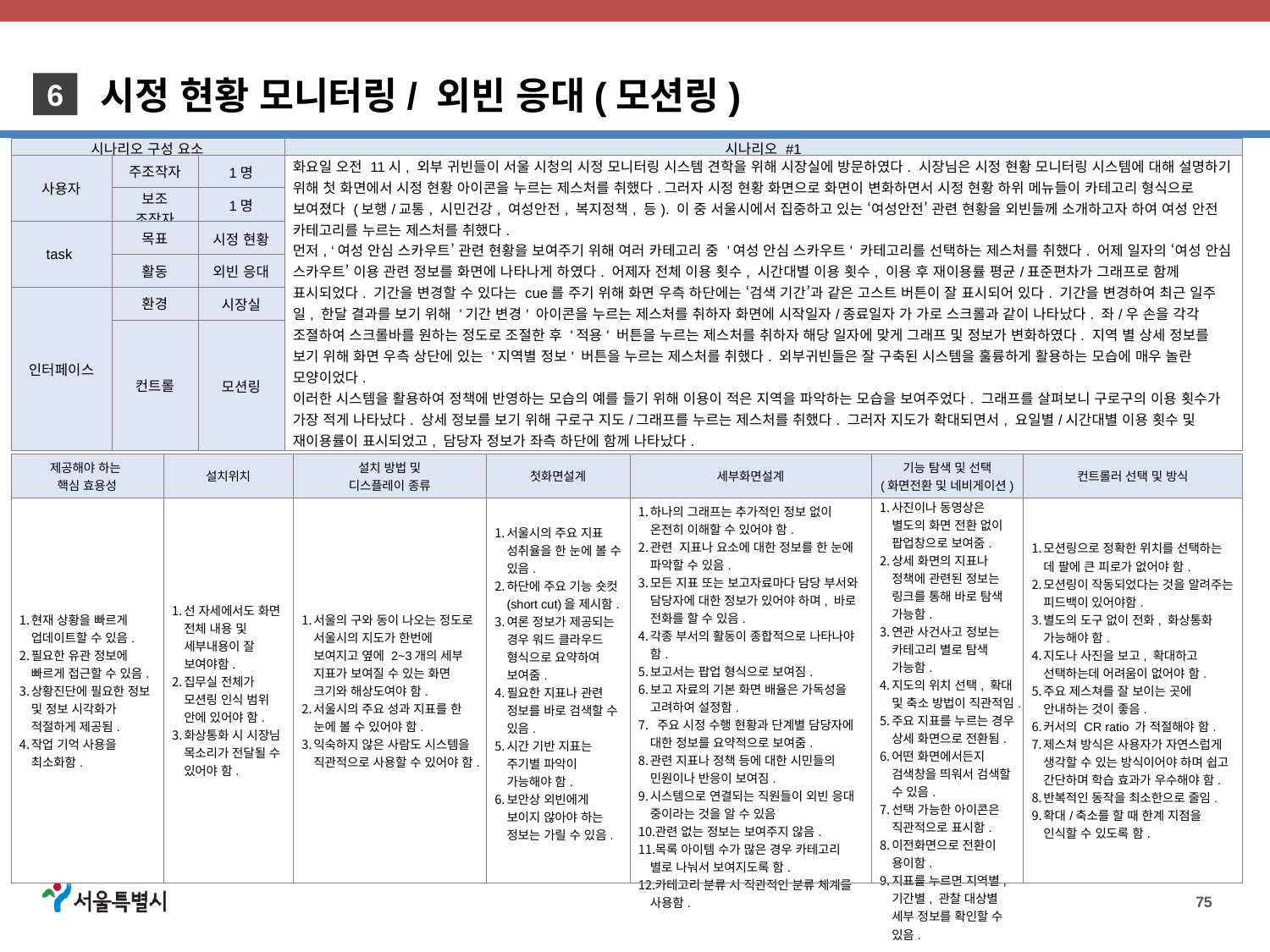

시정 현황 모니터링/ 외빈 응대(모션링)
6
| 시나리오 구성 요소 |  |  | 시나리오 #1 |
| --- | --- | --- | --- |
| 사용자 | 주조작자 | 1명 | 화요일 오전 11시, 외부 귀빈들이 서울 시청의 시정 모니터링 시스템 견학을 위해 시장실에 방문하였다. 시장님은 시정 현황 모니터링 시스템에 대해 설명하기 위해 첫 화면에서 시정 현황 아이콘을 누르는 제스처를 취했다.그러자 시정 현황 화면으로 화면이 변화하면서 시정 현황 하위 메뉴들이 카테고리 형식으로 보여졌다 (보행/교통, 시민건강, 여성안전, 복지정책, 등). 이 중 서울시에서 집중하고 있는 ‘여성안전’ 관련 현황을 외빈들께 소개하고자 하여 여성 안전 카테고리를 누르는 제스처를 취했다. 먼저, ‘여성 안심 스카우트’ 관련 현황을 보여주기 위해 여러 카테고리 중 '여성 안심 스카우트' 카테고리를 선택하는 제스처를 취했다. 어제 일자의 ‘여성 안심 스카우트’ 이용 관련 정보를 화면에 나타나게 하였다. 어제자 전체 이용 횟수, 시간대별 이용 횟수, 이용 후 재이용률 평균/표준편차가 그래프로 함께 표시되었다. 기간을 변경할 수 있다는 cue를 주기 위해 화면 우측 하단에는 ‘검색 기간’과 같은 고스트 버튼이 잘 표시되어 있다. 기간을 변경하여 최근 일주일, 한달 결과를 보기 위해 '기간 변경' 아이콘을 누르는 제스처를 취하자 화면에 시작일자/종료일자 가 가로 스크롤과 같이 나타났다. 좌/우 손을 각각 조졀하여 스크롤바를 원하는 정도로 조절한 후 '적용' 버튼을 누르는 제스처를 취하자 해당 일자에 맞게 그래프 및 정보가 변화하였다. 지역 별 상세 정보를 보기 위해 화면 우측 상단에 있는 '지역별 정보' 버튼을 누르는 제스처를 취했다. 외부귀빈들은 잘 구축된 시스템을 훌륭하게 활용하는 모습에 매우 놀란 모양이었다. 이러한 시스템을 활용하여 정책에 반영하는 모습의 예를 들기 위해 이용이 적은 지역을 파악하는 모습을 보여주었다. 그래프를 살펴보니 구로구의 이용 횟수가 가장 적게 나타났다. 상세 정보를 보기 위해 구로구 지도/그래프를 누르는 제스처를 취했다. 그러자 지도가 확대되면서, 요일별/시간대별 이용 횟수 및 재이용률이 표시되었고, 담당자 정보가 좌측 하단에 함께 나타났다. |
|  | 보조 조작자 | 1명 |  |
| task | 목표 | 시정 현황 |  |
|  | 활동 | 외빈 응대 |  |
| 인터페이스 | 환경 | 시장실 |  |
|  | 컨트롤 | 모션링 |  |
| 제공해야 하는 핵심 효용성 | 설치위치 | 설치 방법 및 디스플레이 종류 | 첫화면설계 | 세부화면설계 | 기능 탐색 및 선택 (화면전환 및 네비게이션) | 컨트롤러 선택 및 방식 |
| --- | --- | --- | --- | --- | --- | --- |
| 현재 상황을 빠르게 업데이트할 수 있음. 필요한 유관 정보에 빠르게 접근할 수 있음. 상황진단에 필요한 정보 및 정보 시각화가 적절하게 제공됨. 작업 기억 사용을 최소화함. | 선 자세에서도 화면 전체 내용 및 세부내용이 잘 보여야함. 집무실 전체가 모션링 인식 범위 안에 있어야 함. 화상통화 시 시장님 목소리가 전달될 수 있어야 함. | 서울의 구와 동이 나오는 정도로 서울시의 지도가 한번에 보여지고 옆에 2~3개의 세부 지표가 보여질 수 있는 화면 크기와 해상도여야 함. 서울시의 주요 성과 지표를 한 눈에 볼 수 있어야 함. 익숙하지 않은 사람도 시스템을 직관적으로 사용할 수 있어야 함. | 서울시의 주요 지표 성취율을 한 눈에 볼 수 있음. 하단에 주요 기능 숏컷(short cut)을 제시함. 여론 정보가 제공되는 경우 워드 클라우드 형식으로 요약하여 보여줌. 필요한 지표나 관련 정보를 바로 검색할 수 있음. 시간 기반 지표는 주기별 파악이 가능해야 함. 보안상 외빈에게 보이지 않아야 하는 정보는 가릴 수 있음. | 하나의 그래프는 추가적인 정보 없이 온전히 이해할 수 있어야 함. 관련 지표나 요소에 대한 정보를 한 눈에 파악할 수 있음. 모든 지표 또는 보고자료마다 담당 부서와 담당자에 대한 정보가 있어야 하며, 바로 전화를 할 수 있음. 각종 부서의 활동이 종합적으로 나타나야 함. 보고서는 팝업 형식으로 보여짐. 보고 자료의 기본 화면 배율은 가독성을 고려하여 설정함. 주요 시정 수행 현황과 단계별 담당자에 대한 정보를 요약적으로 보여줌. 관련 지표나 정책 등에 대한 시민들의 민원이나 반응이 보여짐. 시스템으로 연결되는 직원들이 외빈 응대 중이라는 것을 알 수 있음 관련 없는 정보는 보여주지 않음. 목록 아이템 수가 많은 경우 카테고리 별로 나눠서 보여지도록 함. 카테고리 분류 시 직관적인 분류 체계를 사용함. | 사진이나 동영상은 별도의 화면 전환 없이 팝업창으로 보여줌. 상세 화면의 지표나 정책에 관련된 정보는 링크를 통해 바로 탐색 가능함. 연관 사건사고 정보는 카테고리 별로 탐색 가능함. 지도의 위치 선택, 확대 및 축소 방법이 직관적임. 주요 지표를 누르는 경우 상세 화면으로 전환됨. 어떤 화면에서든지 검색창을 띄워서 검색할 수 있음. 선택 가능한 아이콘은 직관적으로 표시함. 이전화면으로 전환이 용이함. 지표를 누르면 지역별, 기간별, 관찰 대상별 세부 정보를 확인할 수 있음. | 모션링으로 정확한 위치를 선택하는 데 팔에 큰 피로가 없어야 함. 모션링이 작동되었다는 것을 알려주는 피드백이 있어야함. 별도의 도구 없이 전화, 화상통화 가능해야 함. 지도나 사진을 보고, 확대하고 선택하는데 어려움이 없어야 함. 주요 제스쳐를 잘 보이는 곳에 안내하는 것이 좋음. 커서의 CR ratio 가 적절해야 함. 제스쳐 방식은 사용자가 자연스럽게 생각할 수 있는 방식이어야 하며 쉽고 간단하며 학습 효과가 우수해야 함. 반복적인 동작을 최소한으로 줄임. 확대/축소를 할 때 한계 지점을 인식할 수 있도록 함. |